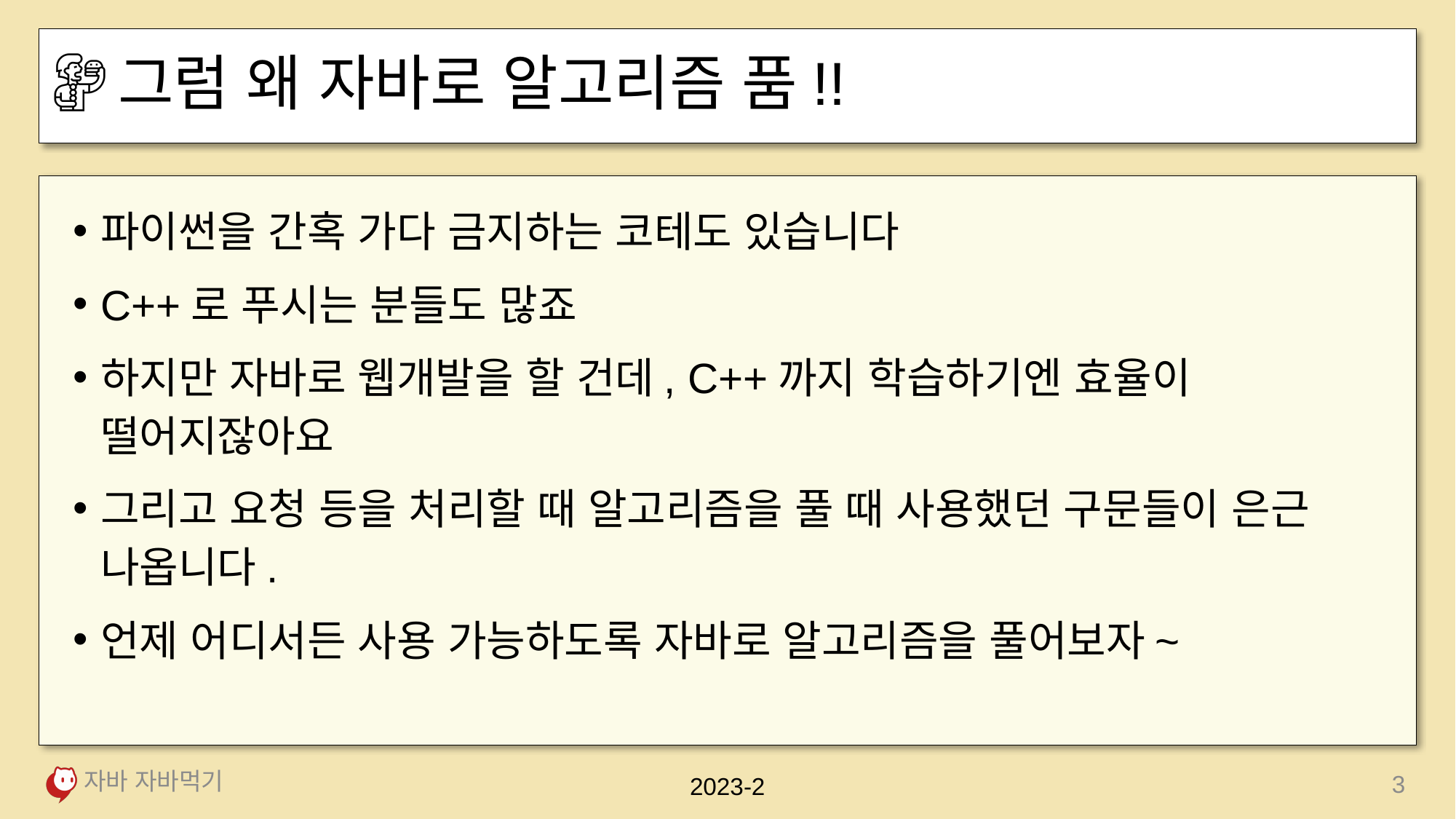

# 그럼 왜 자바로 알고리즘 품!!
파이썬을 간혹 가다 금지하는 코테도 있습니다
C++로 푸시는 분들도 많죠
하지만 자바로 웹개발을 할 건데, C++까지 학습하기엔 효율이 떨어지잖아요
그리고 요청 등을 처리할 때 알고리즘을 풀 때 사용했던 구문들이 은근 나옵니다.
언제 어디서든 사용 가능하도록 자바로 알고리즘을 풀어보자~
자바 자바먹기
3